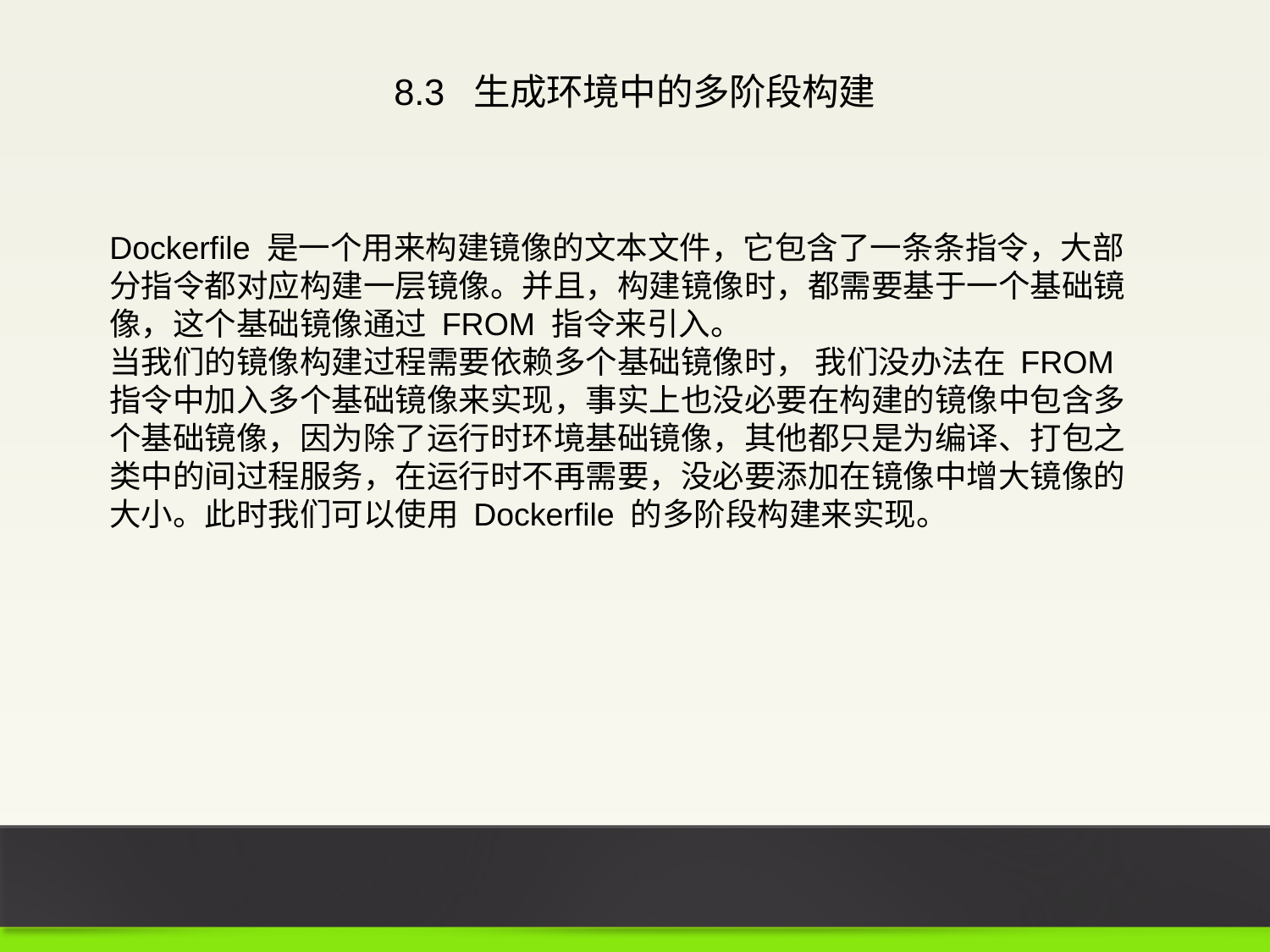

8.3  生成环境中的多阶段构建
Dockerfile 是一个用来构建镜像的文本文件，它包含了一条条指令，大部分指令都对应构建一层镜像。并且，构建镜像时，都需要基于一个基础镜像，这个基础镜像通过 FROM 指令来引入。
当我们的镜像构建过程需要依赖多个基础镜像时， 我们没办法在 FROM 指令中加入多个基础镜像来实现，事实上也没必要在构建的镜像中包含多个基础镜像，因为除了运行时环境基础镜像，其他都只是为编译、打包之类中的间过程服务，在运行时不再需要，没必要添加在镜像中增大镜像的大小。此时我们可以使用 Dockerfile 的多阶段构建来实现。